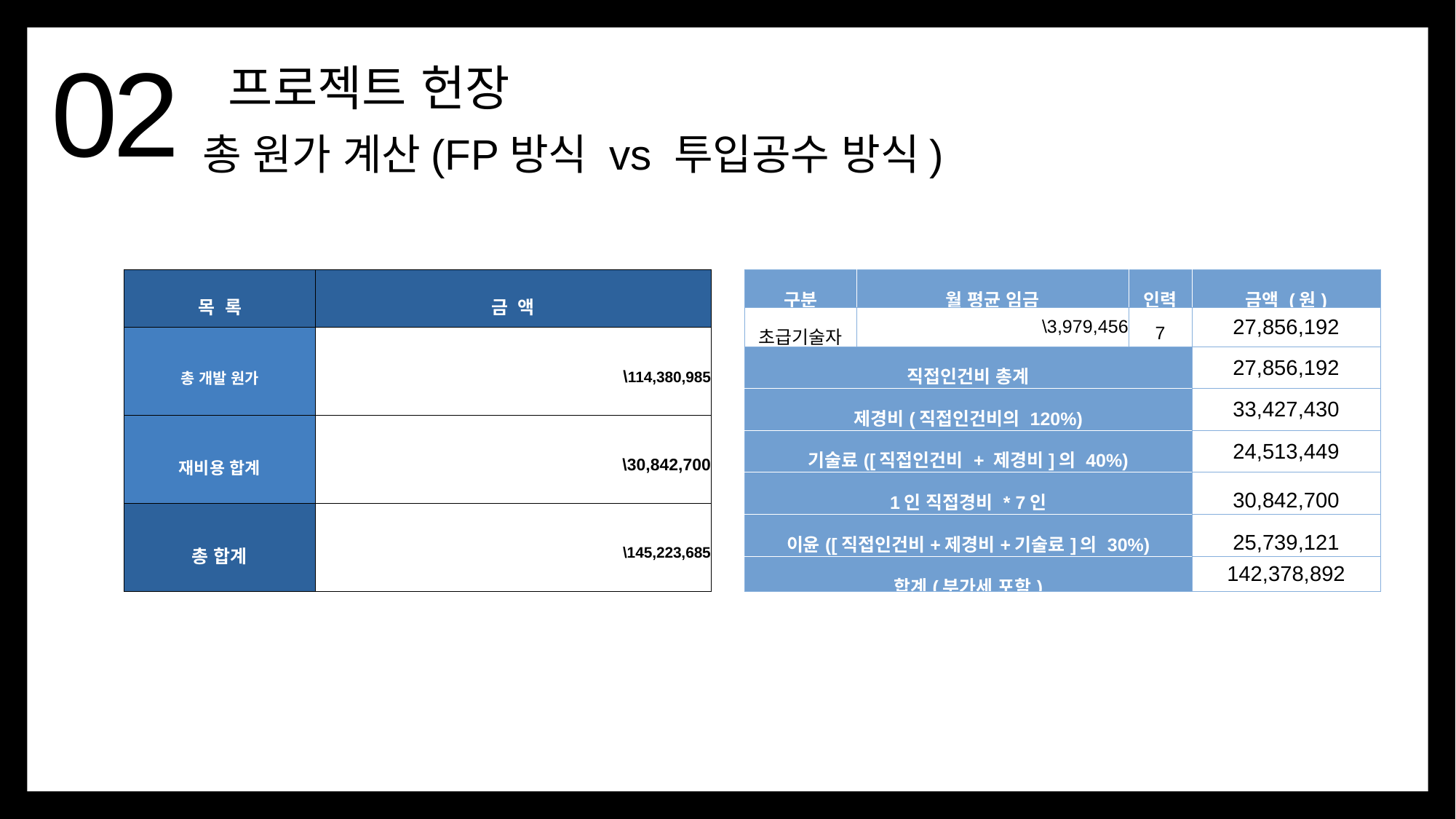

02
프로젝트 헌장
총 원가 계산(FP방식 vs 투입공수 방식)

| 목 록 | 금 액 |
| --- | --- |
| 총 개발 원가 | \114,380,985 |
| 재비용 합계 | \30,842,700 |
| 총 합계 | \145,223,685 |
| 구분 | 월 평균 임금 | 인력 | 금액 (원) |
| --- | --- | --- | --- |
| 초급기술자 | \3,979,456 | 7 | 27,856,192 |
| 직접인건비 총계 |  |  | 27,856,192 |
| 제경비(직접인건비의 120%) |  |  | 33,427,430 |
| 기술료([직접인건비 + 제경비]의 40%) |  |  | 24,513,449 |
| 1인 직접경비 \* 7인 |  |  | 30,842,700 |
| 이윤([직접인건비+제경비+기술료]의 30%) |  |  | 25,739,121 |
| 합계(부가세 포함) |  |  | 142,378,892 |

표2 1인당 직접경비 산정내역